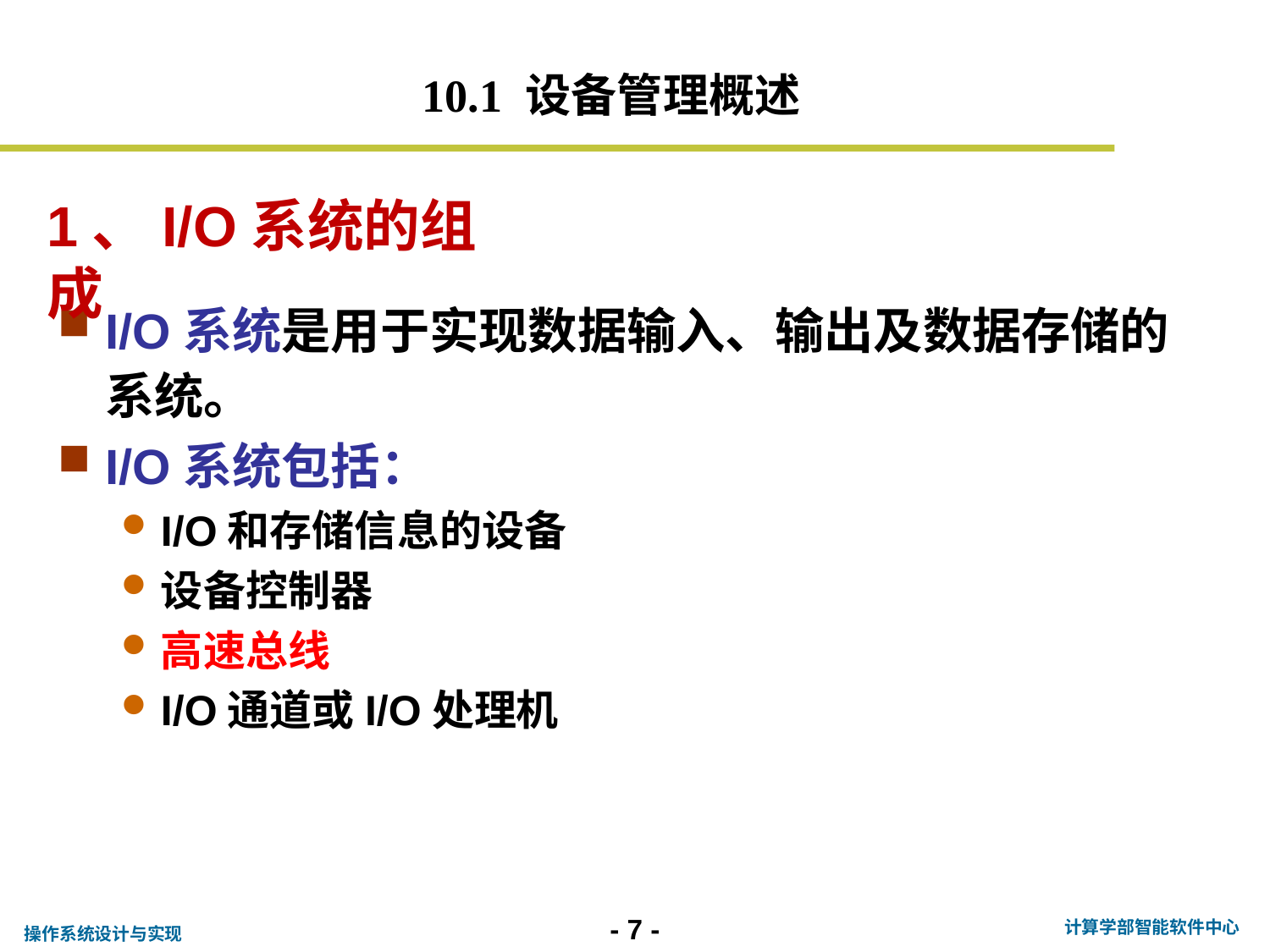

10.1 设备管理概述
1、I/O系统的组成
I/O系统是用于实现数据输入、输出及数据存储的系统。
I/O系统包括：
I/O和存储信息的设备
设备控制器
高速总线
I/O通道或I/O处理机